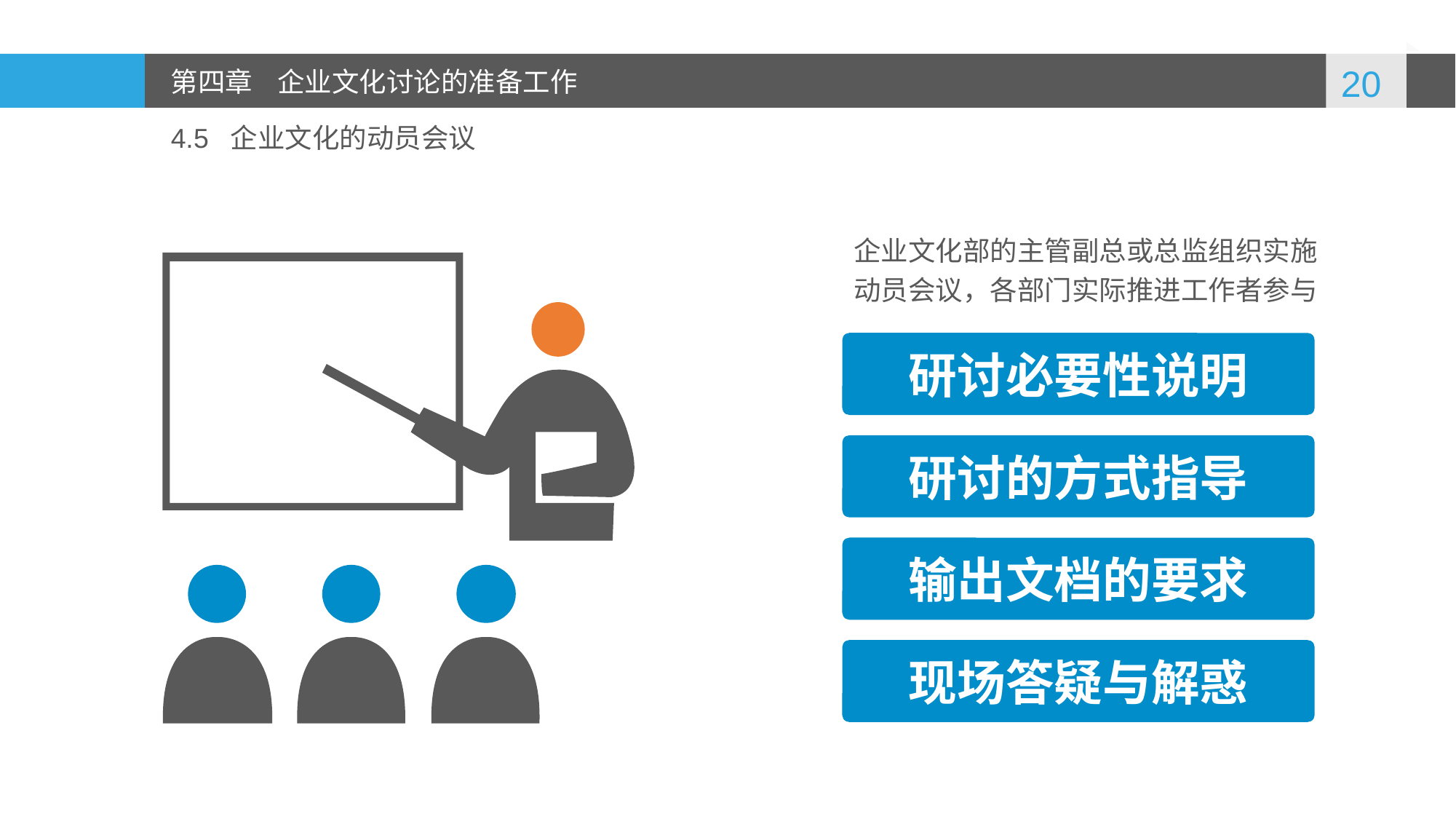

第四章    企业文化讨论的准备工作
4.5  企业文化的动员会议
企业文化部的主管副总或总监组织实施动员会议，各部门实际推进工作者参与

研讨必要性说明
研讨的方式指导
输出文档的要求
现场答疑与解惑